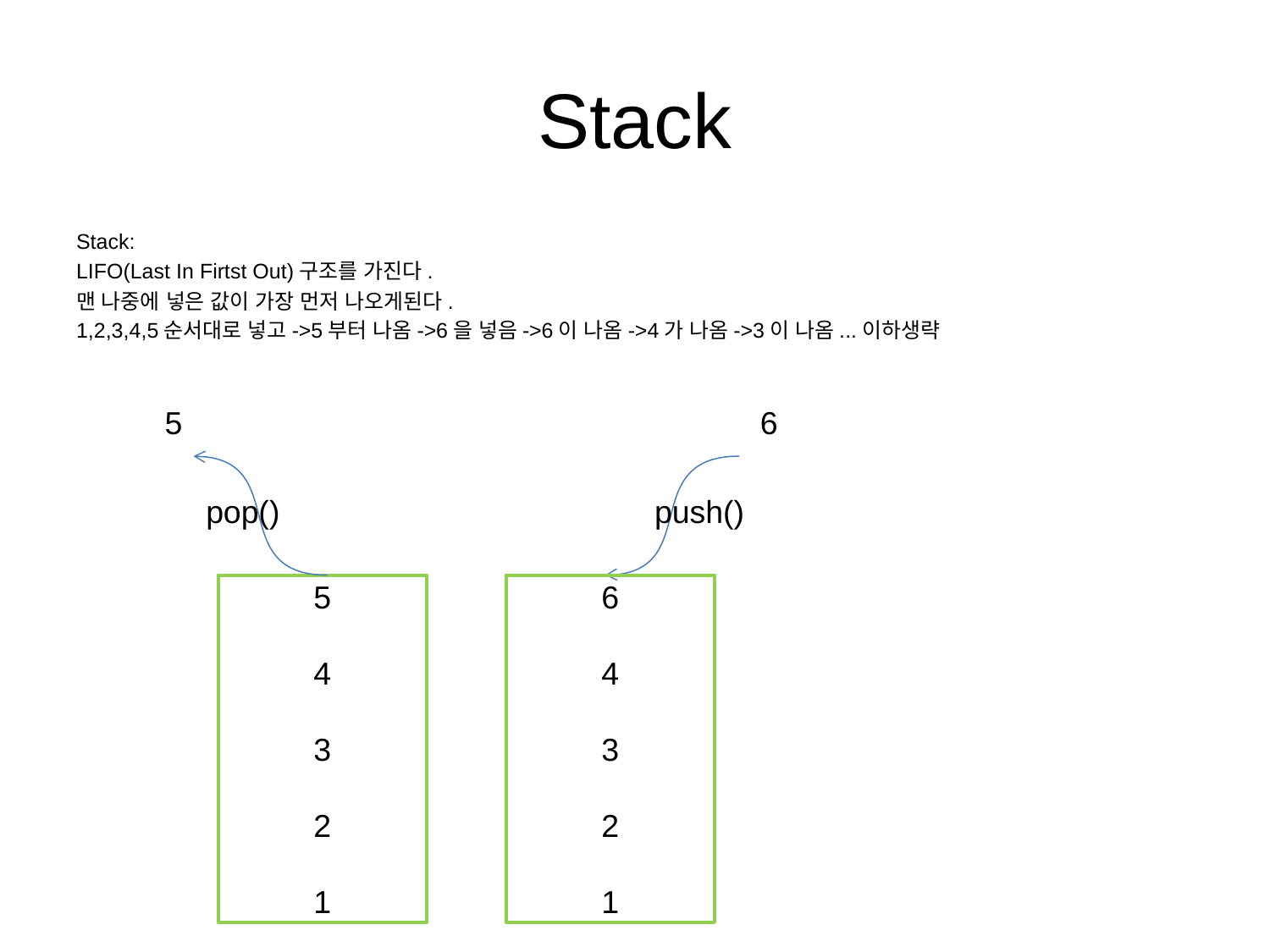

# Stack
Stack:
LIFO(Last In Firtst Out)구조를 가진다.
맨 나중에 넣은 값이 가장 먼저 나오게된다.
1,2,3,4,5순서대로 넣고->5부터 나옴->6을 넣음->6이 나옴->4가 나옴->3이 나옴...이하생략
5
6
pop()
push()
5

4

3

2

1
6

4

3

2

1